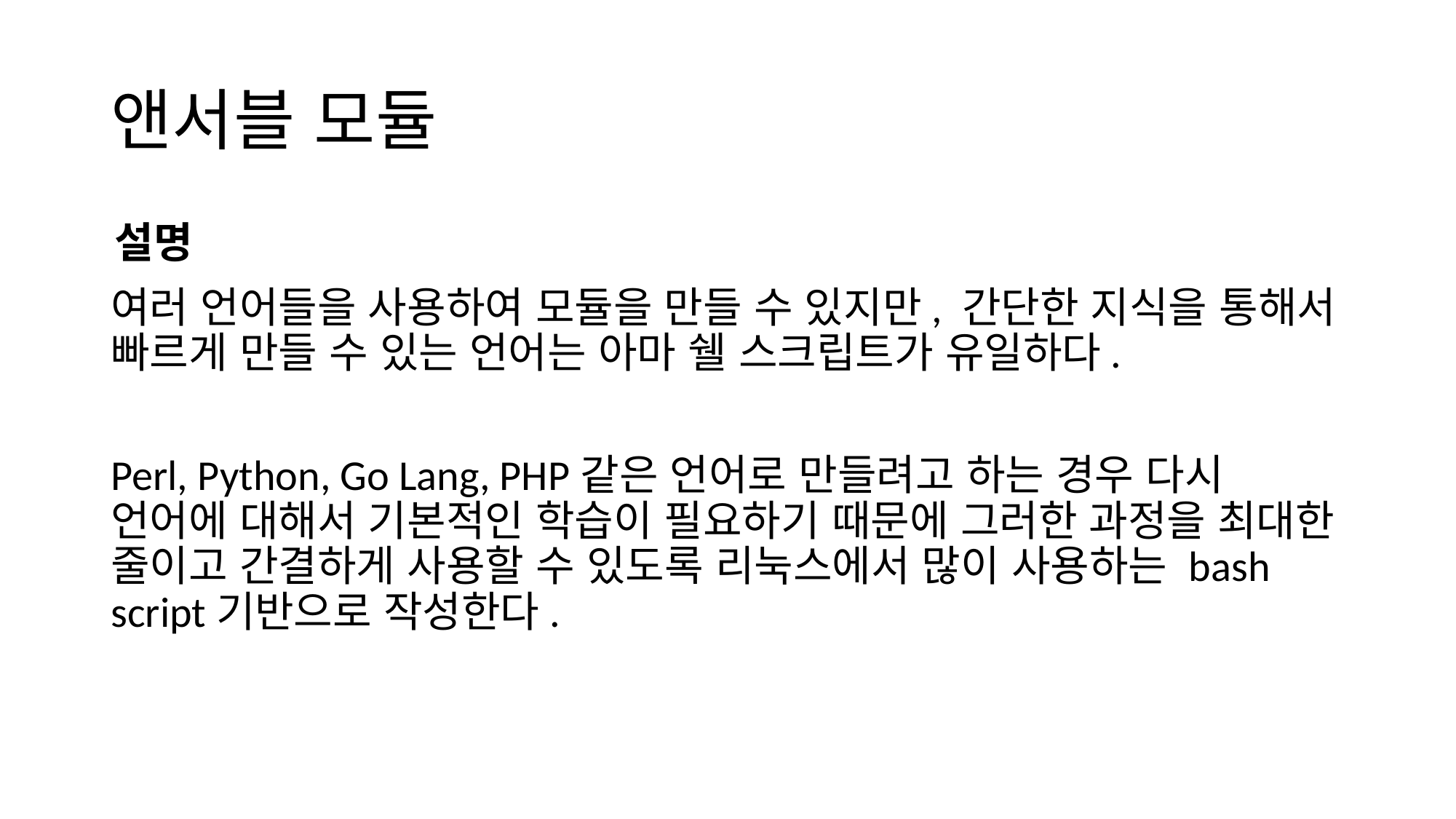

# 앤서블 모듈
설명
여러 언어들을 사용하여 모듈을 만들 수 있지만, 간단한 지식을 통해서 빠르게 만들 수 있는 언어는 아마 쉘 스크립트가 유일하다.

Perl, Python, Go Lang, PHP같은 언어로 만들려고 하는 경우 다시 언어에 대해서 기본적인 학습이 필요하기 때문에 그러한 과정을 최대한 줄이고 간결하게 사용할 수 있도록 리눅스에서 많이 사용하는 bash script기반으로 작성한다.